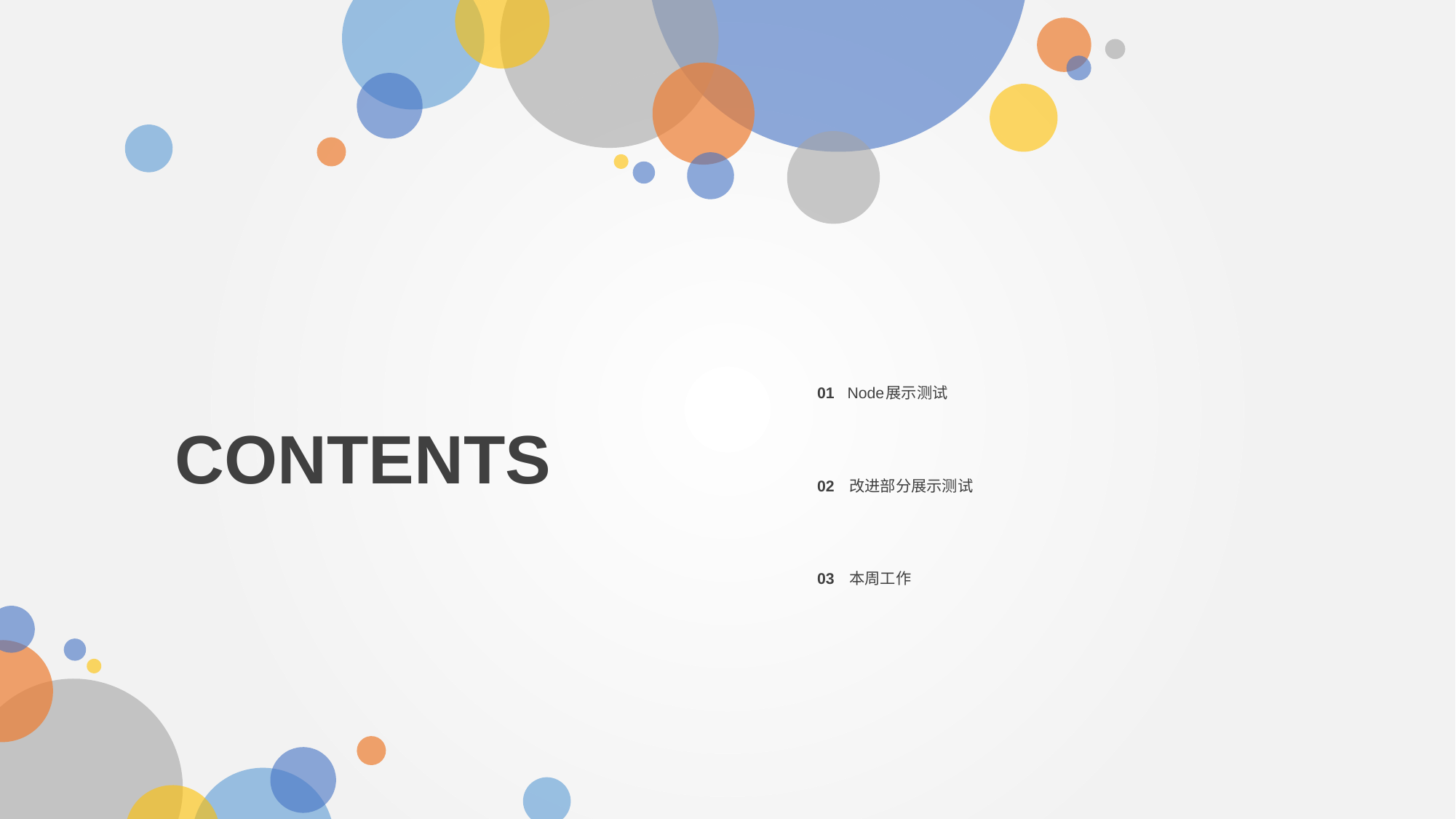

01   Node展示测试
CONTENTS
02   改进部分展示测试

03   本周工作